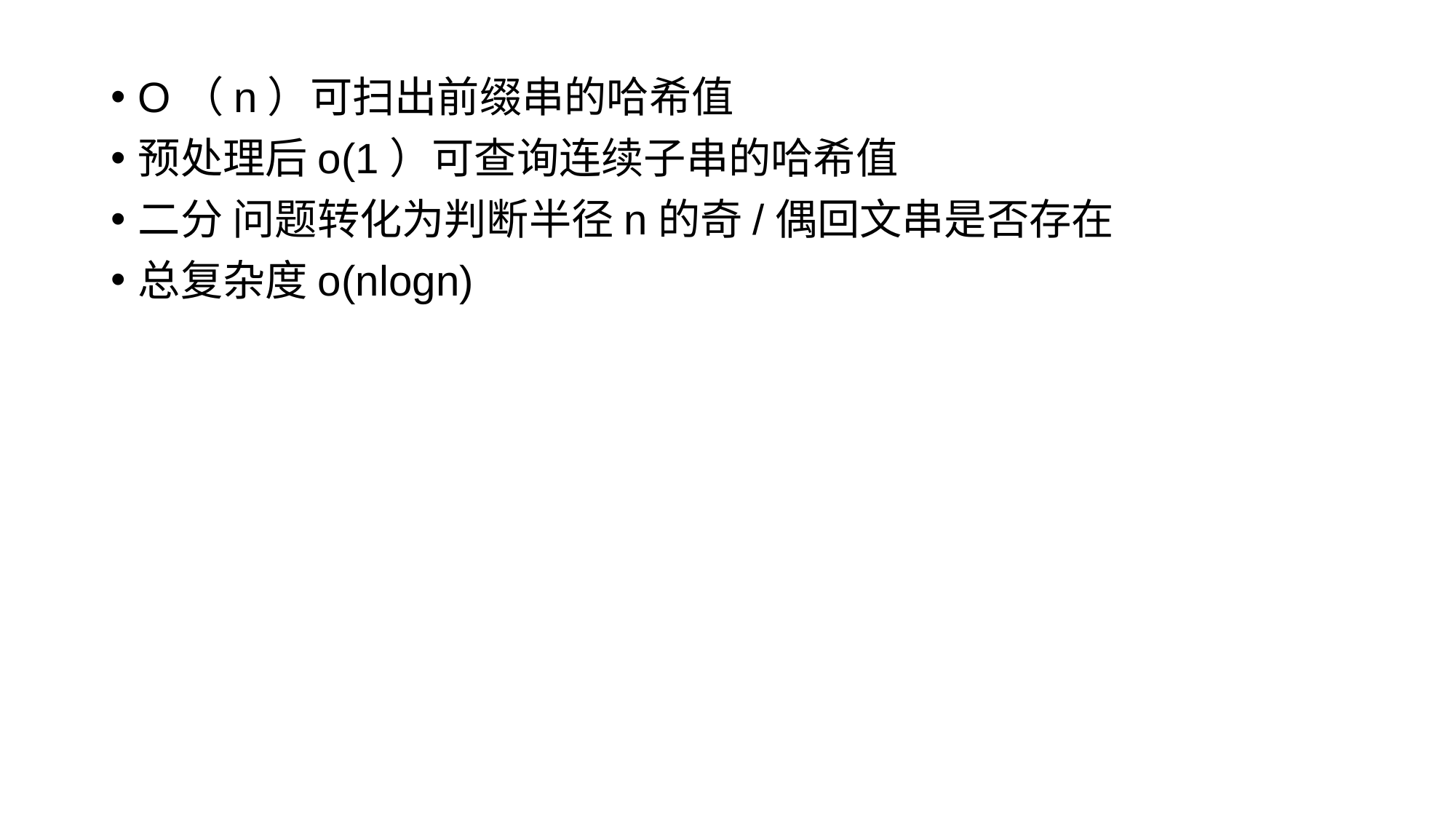

O（n）可扫出前缀串的哈希值
预处理后o(1）可查询连续子串的哈希值
二分 问题转化为判断半径n的奇/偶回文串是否存在
总复杂度o(nlogn)